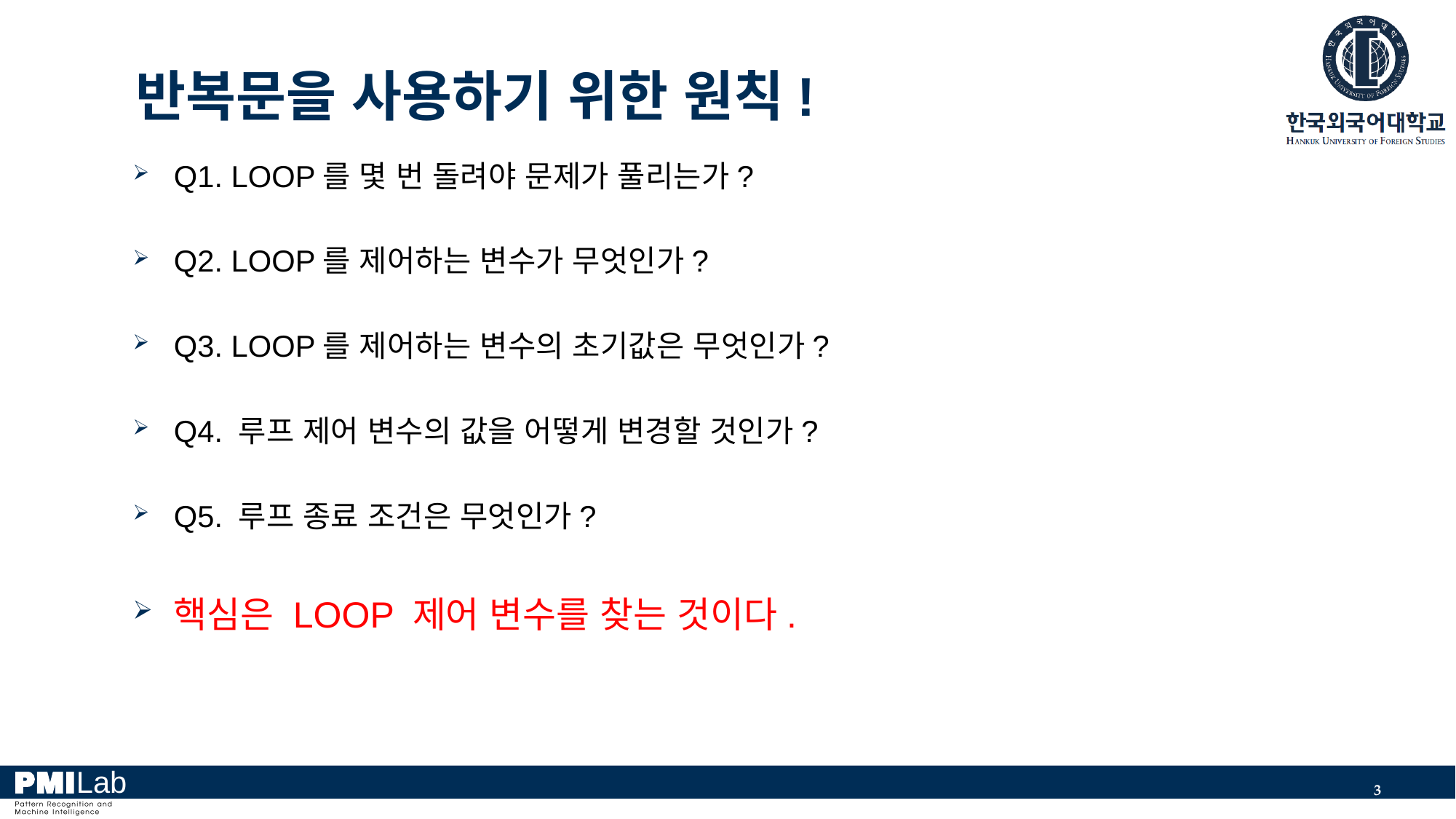

# 반복문을 사용하기 위한 원칙!
Q1. LOOP를 몇 번 돌려야 문제가 풀리는가?

Q2. LOOP를 제어하는 변수가 무엇인가?

Q3. LOOP를 제어하는 변수의 초기값은 무엇인가?

Q4. 루프 제어 변수의 값을 어떻게 변경할 것인가?

Q5. 루프 종료 조건은 무엇인가?

핵심은 LOOP 제어 변수를 찾는 것이다.
3